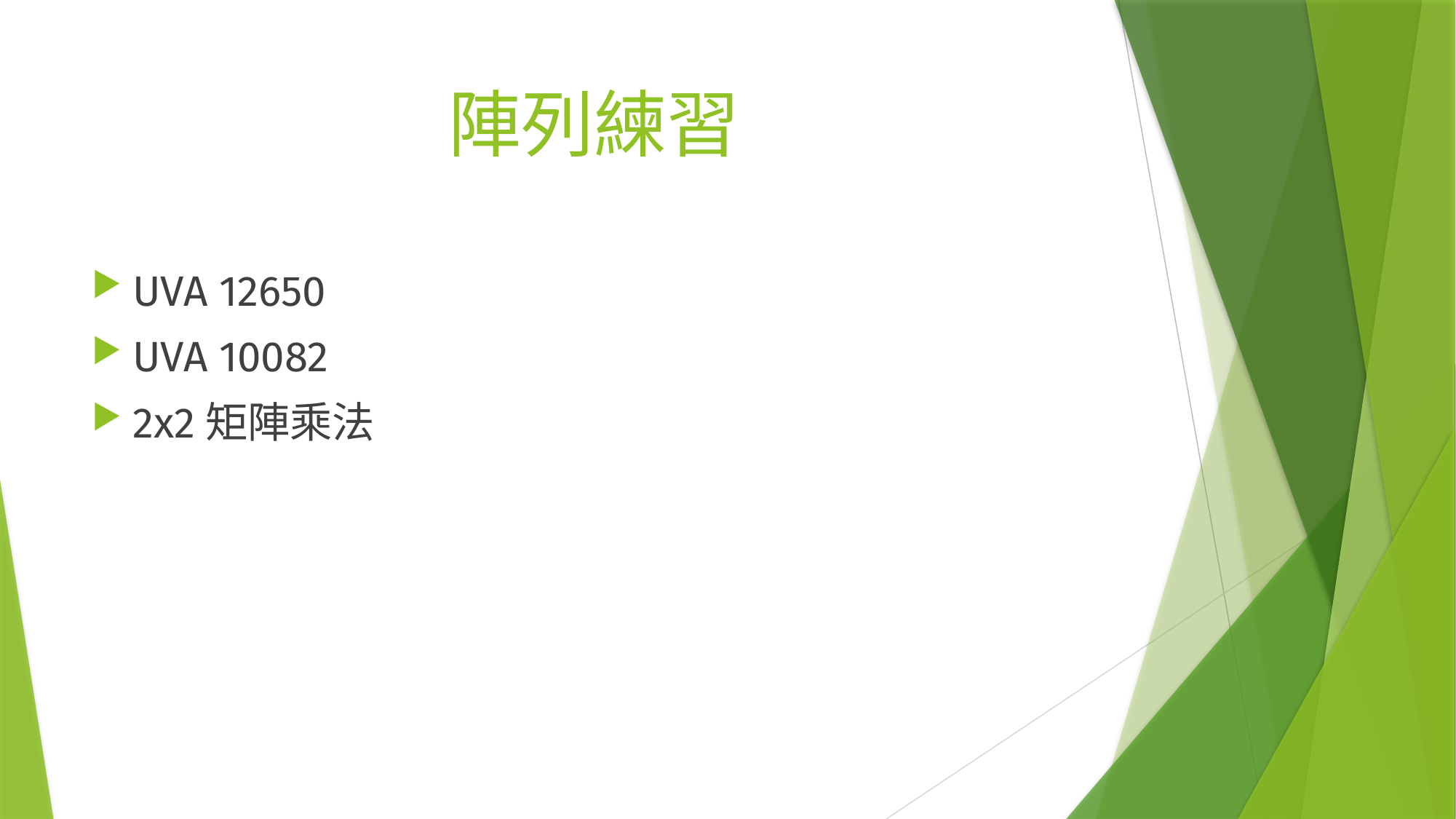

# 陣列練習
UVA 12650
UVA 10082
2x2矩陣乘法